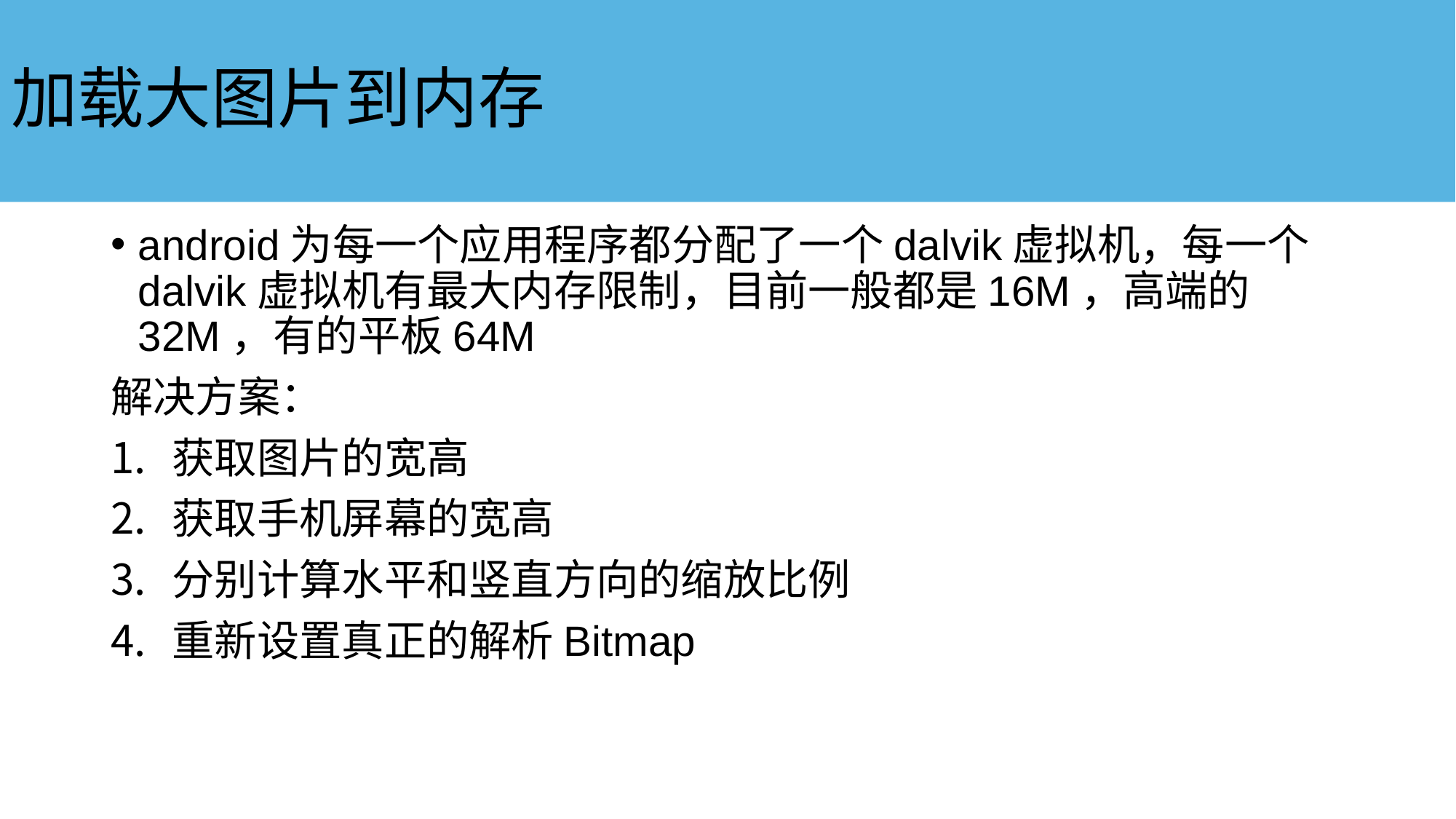

# 加载大图片到内存
android为每一个应用程序都分配了一个dalvik虚拟机，每一个dalvik虚拟机有最大内存限制，目前一般都是16M，高端的32M，有的平板64M
解决方案：
获取图片的宽高
获取手机屏幕的宽高
分别计算水平和竖直方向的缩放比例
重新设置真正的解析Bitmap